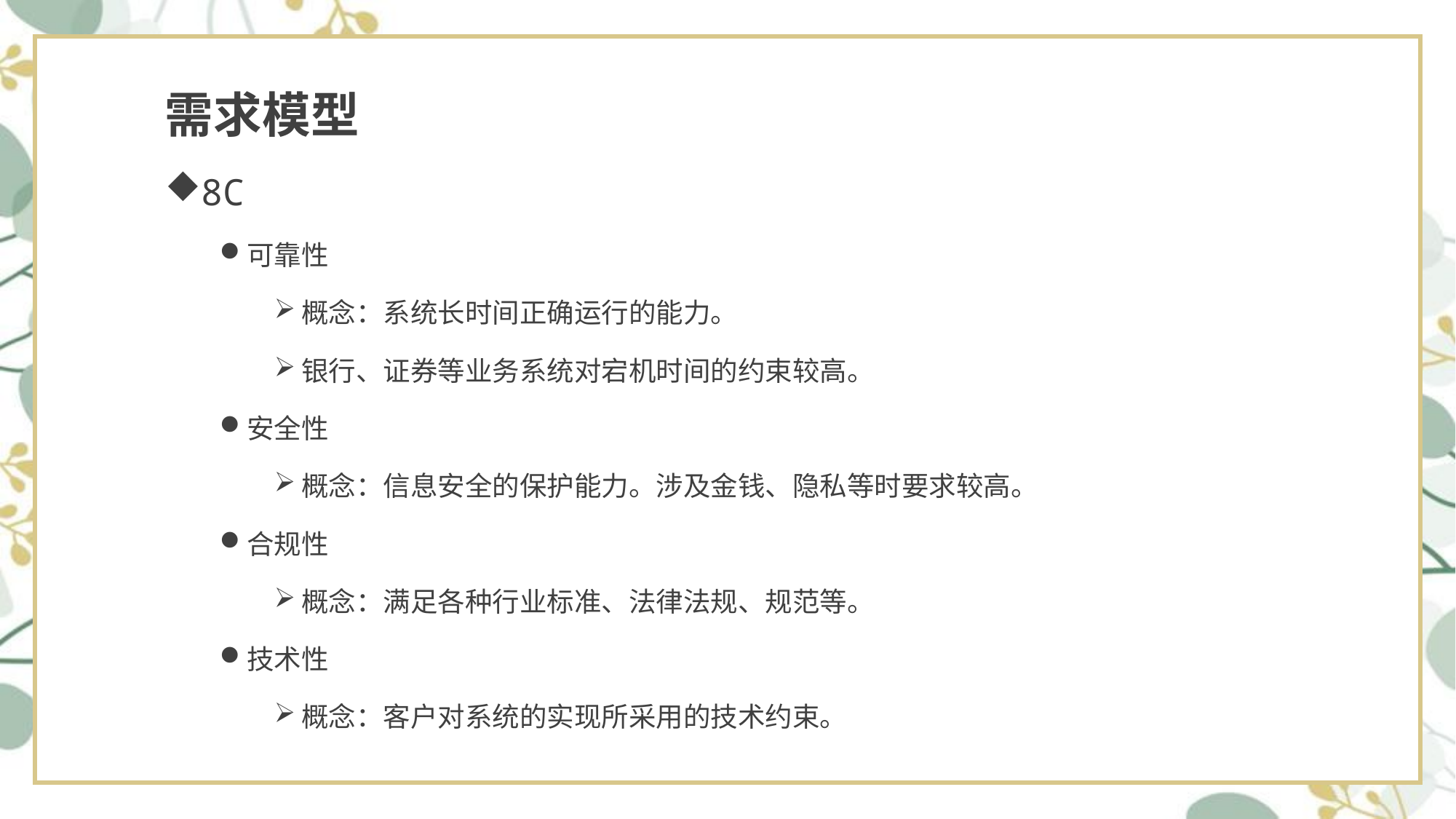

# 需求模型
8C
可靠性
概念：系统长时间正确运行的能力。
银行、证券等业务系统对宕机时间的约束较高。
安全性
概念：信息安全的保护能力。涉及金钱、隐私等时要求较高。
合规性
概念：满足各种行业标准、法律法规、规范等。
技术性
概念：客户对系统的实现所采用的技术约束。